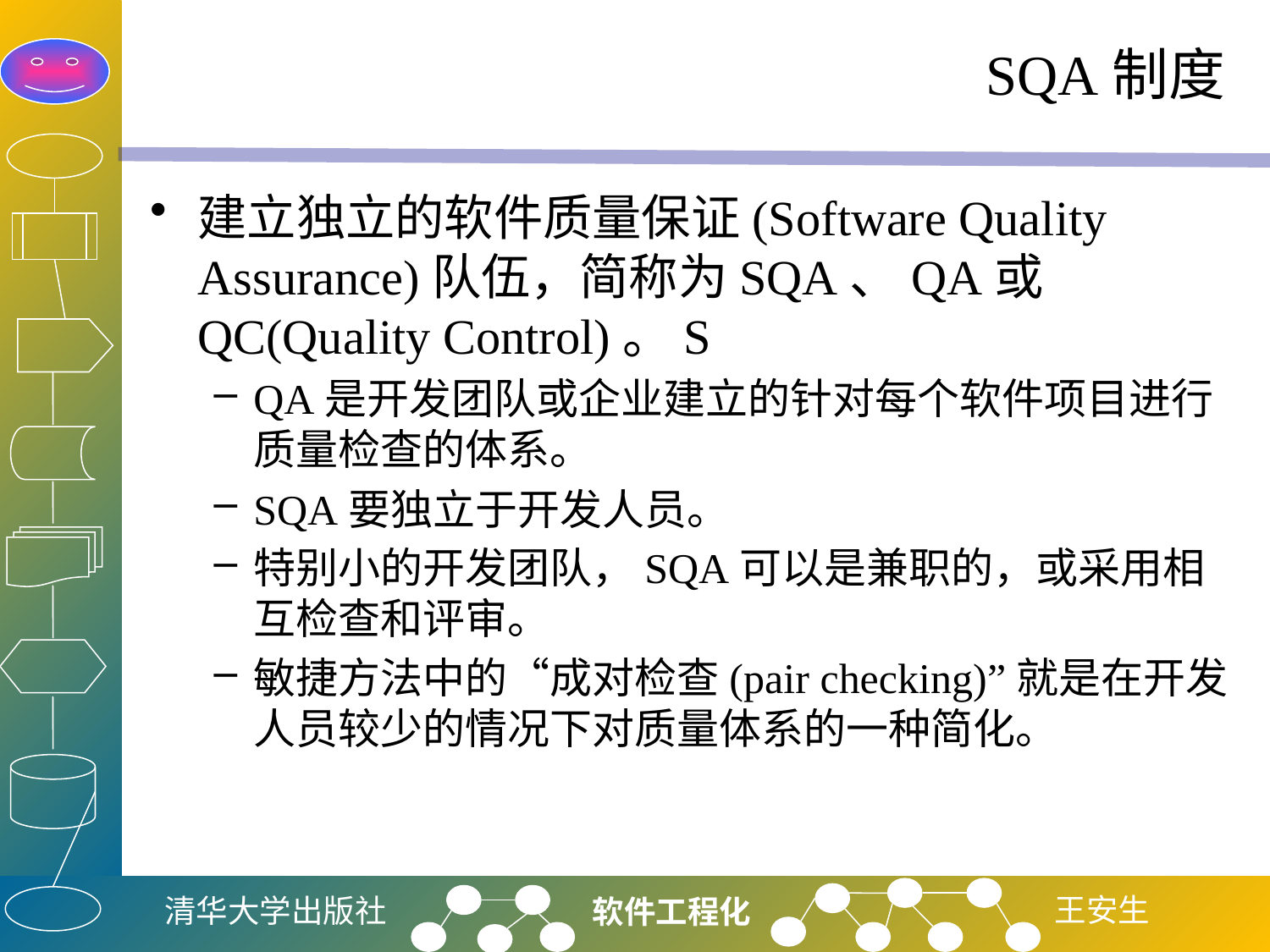

# SQA制度
建立独立的软件质量保证(Software Quality Assurance)队伍，简称为SQA、QA或QC(Quality Control)。S
QA是开发团队或企业建立的针对每个软件项目进行质量检查的体系。
SQA要独立于开发人员。
特别小的开发团队，SQA可以是兼职的，或采用相互检查和评审。
敏捷方法中的“成对检查(pair checking)”就是在开发人员较少的情况下对质量体系的一种简化。